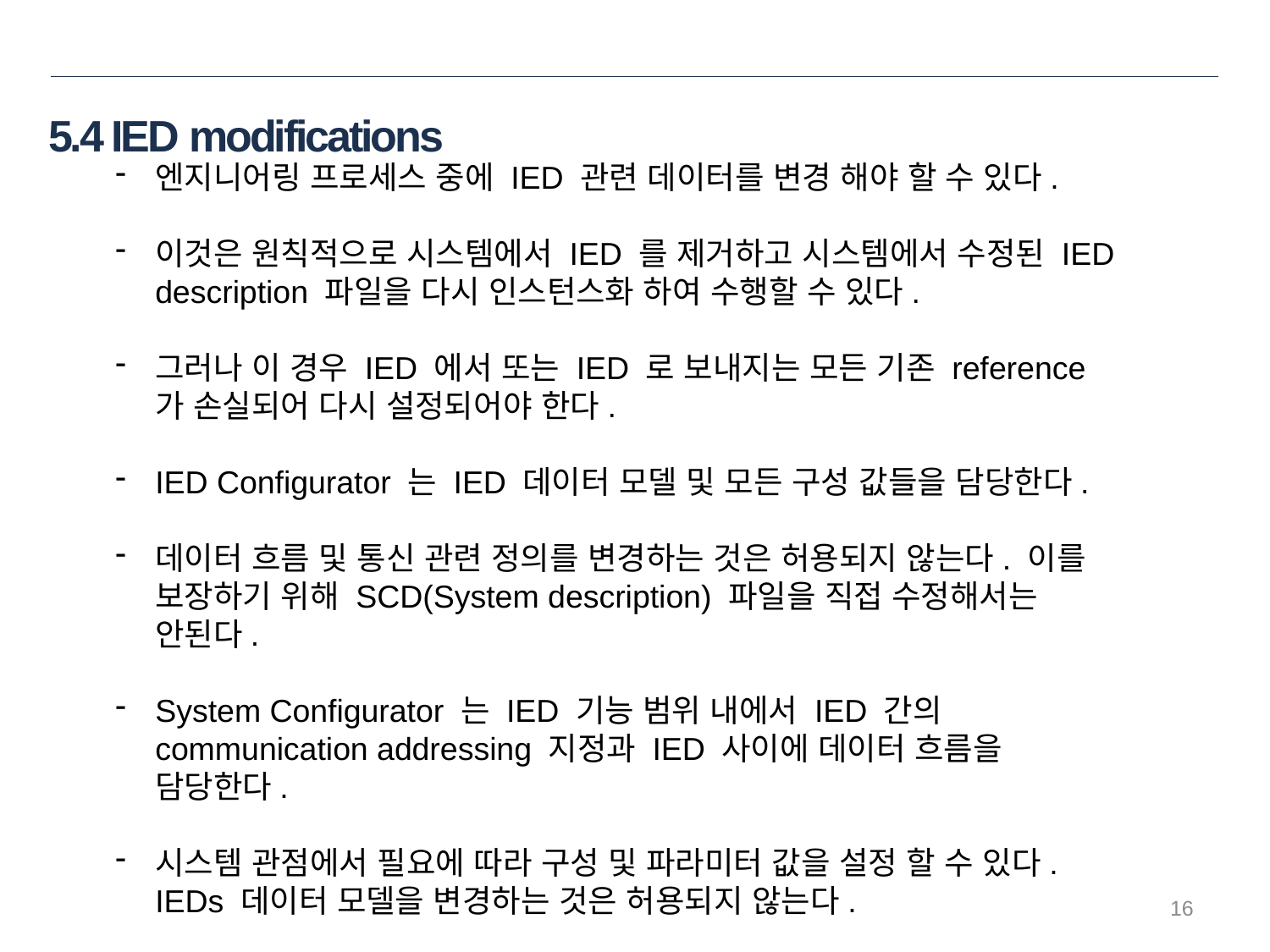

5.4 IED modifications

엔지니어링 프로세스 중에 IED 관련 데이터를 변경 해야 할 수 있다.

이것은 원칙적으로 시스템에서 IED 를 제거하고 시스템에서 수정된 IED description 파일을 다시 인스턴스화 하여 수행할 수 있다.

그러나 이 경우 IED 에서 또는 IED 로 보내지는 모든 기존 reference 가 손실되어 다시 설정되어야 한다.

IED Configurator 는 IED 데이터 모델 및 모든 구성 값들을 담당한다.

데이터 흐름 및 통신 관련 정의를 변경하는 것은 허용되지 않는다. 이를 보장하기 위해 SCD(System description) 파일을 직접 수정해서는 안된다.

System Configurator 는 IED 기능 범위 내에서 IED 간의 communication addressing 지정과 IED 사이에 데이터 흐름을 담당한다.

시스템 관점에서 필요에 따라 구성 및 파라미터 값을 설정 할 수 있다. IEDs 데이터 모델을 변경하는 것은 허용되지 않는다.

16